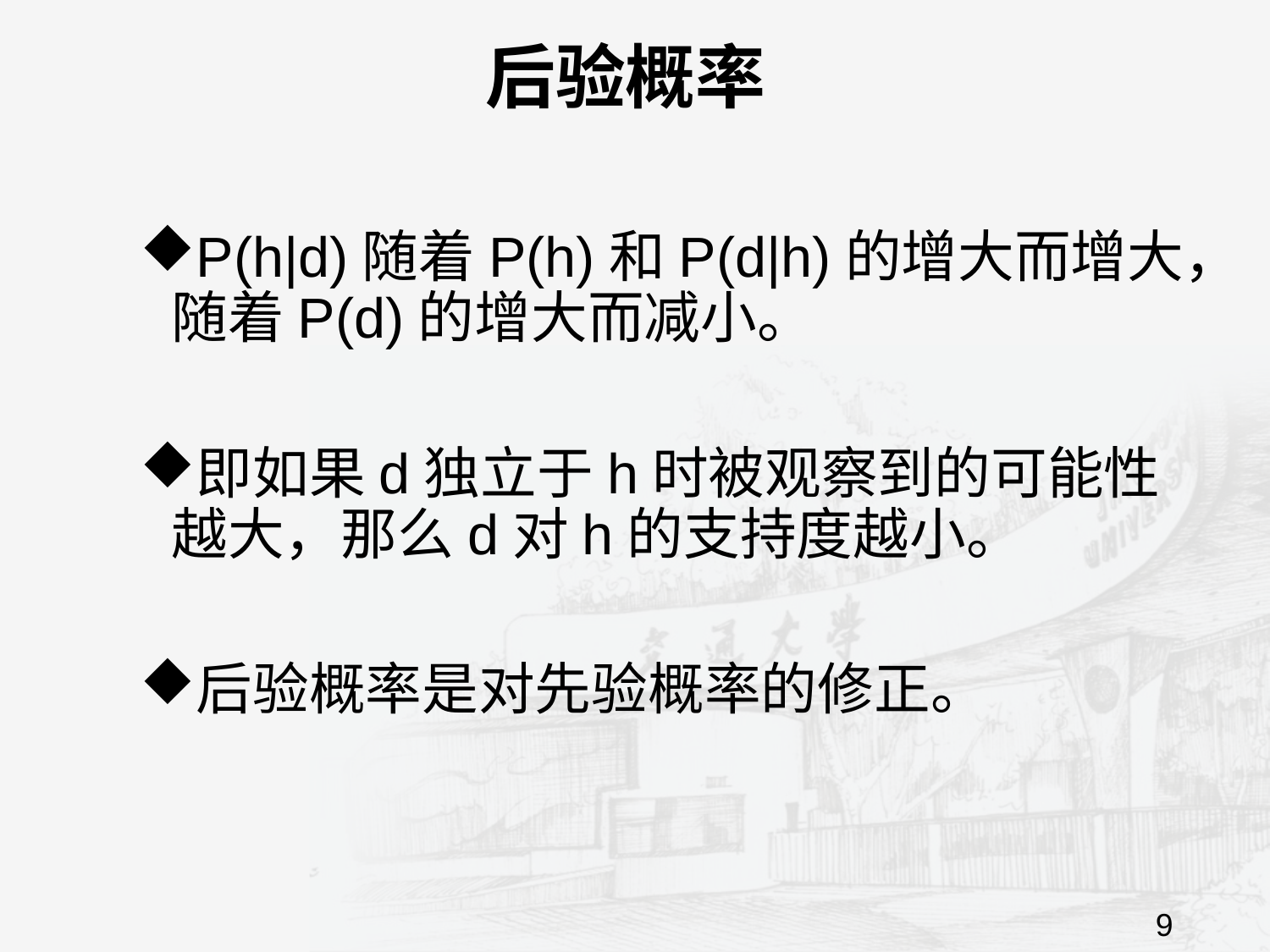

# 后验概率
P(h|d)随着P(h)和P(d|h)的增大而增大，随着P(d)的增大而减小。

即如果d独立于h时被观察到的可能性越大，那么d对h的支持度越小。

后验概率是对先验概率的修正。
9